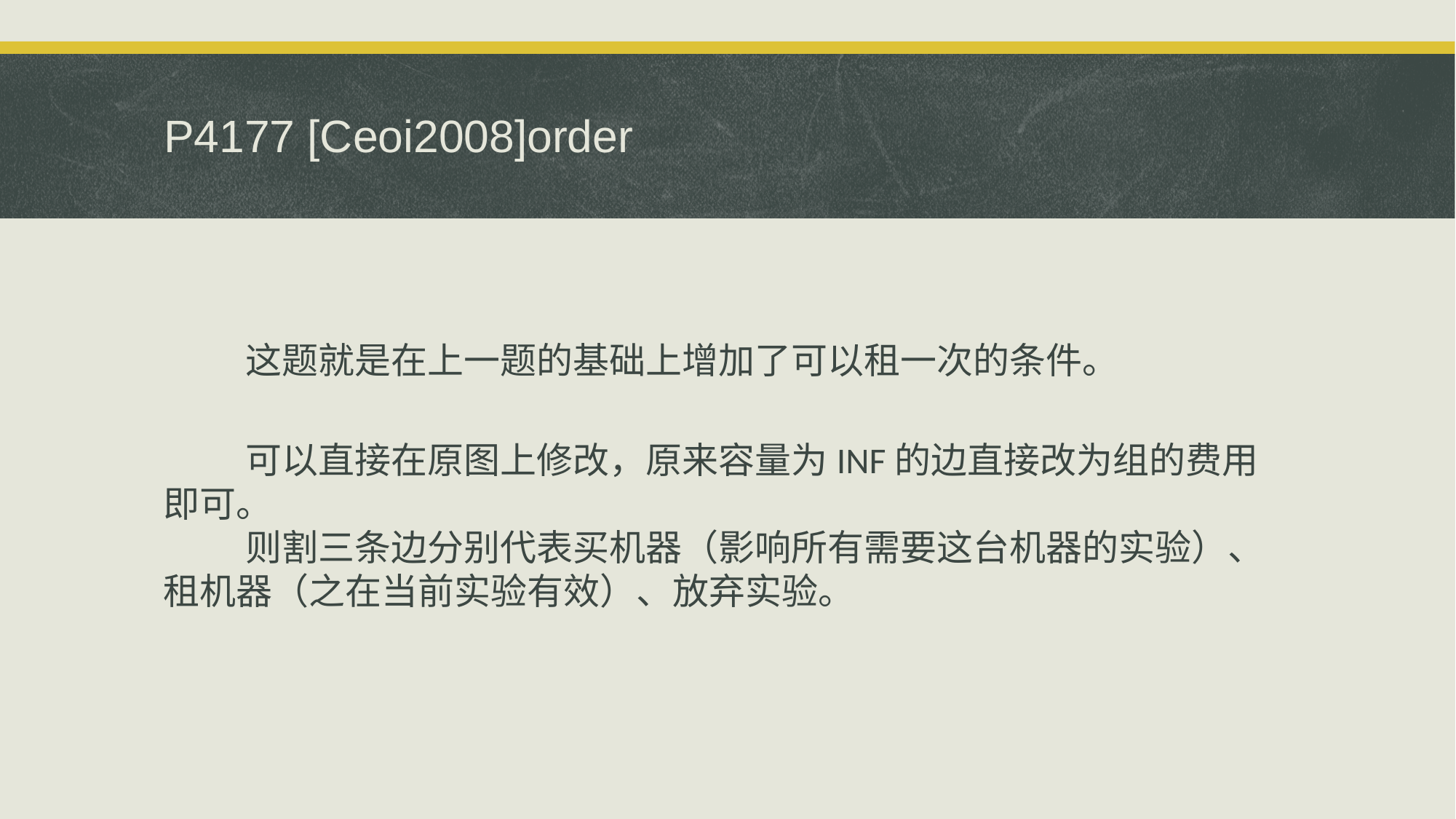

# P4177 [Ceoi2008]order
         这题就是在上一题的基础上增加了可以租一次的条件。
         可以直接在原图上修改，原来容量为INF的边直接改为组的费用即可。
         则割三条边分别代表买机器（影响所有需要这台机器的实验）、租机器（之在当前实验有效）、放弃实验。